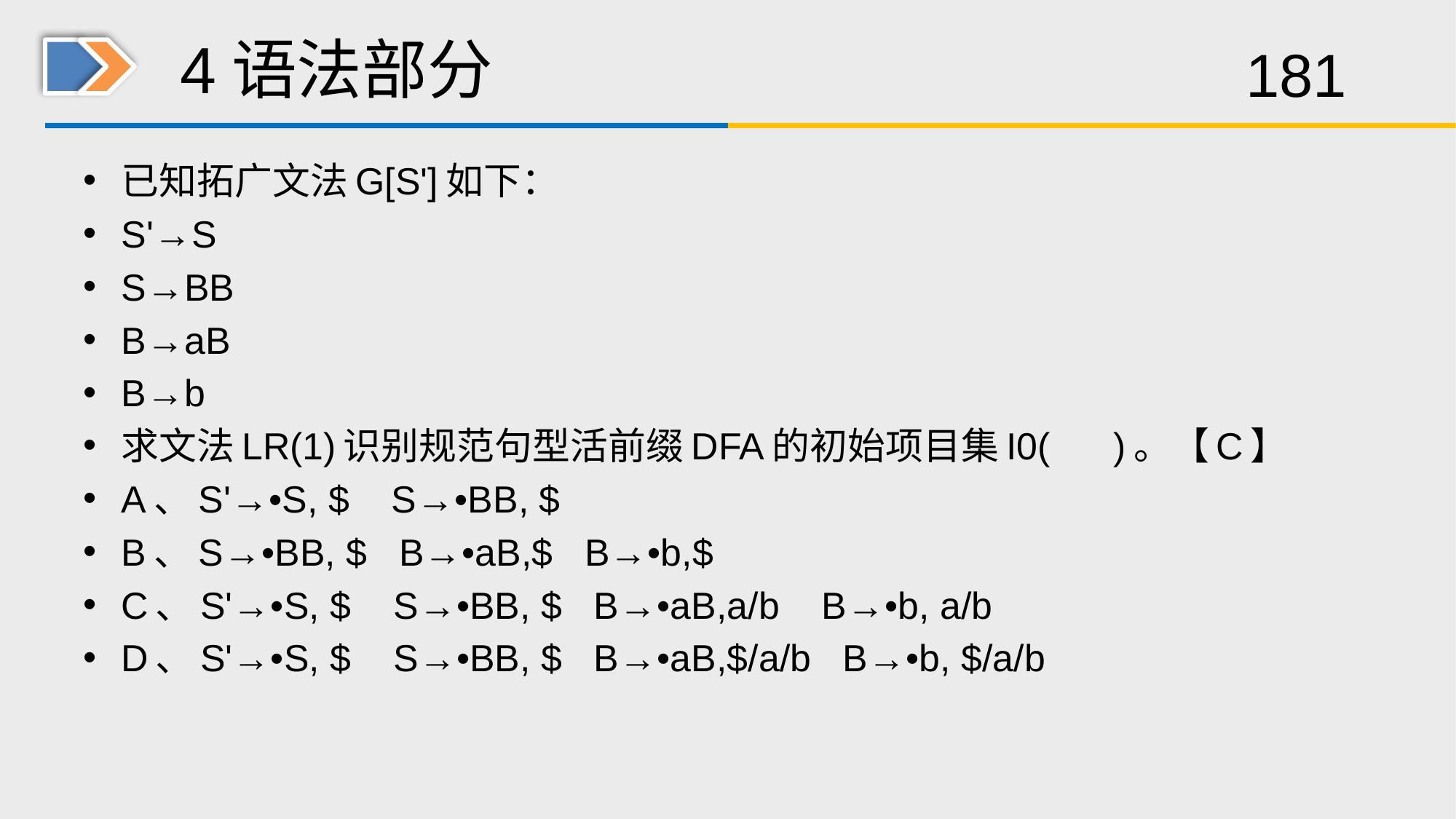

# 4语法部分
181
已知拓广文法G[S']如下：
S'→S
S→BB
B→aB
B→b
求文法LR(1)识别规范句型活前缀DFA的初始项目集I0(      )。【C】
A、S'→•S, $    S→•BB, $
B、S→•BB, $   B→•aB,$   B→•b,$
C、S'→•S, $    S→•BB, $   B→•aB,a/b    B→•b, a/b
D、S'→•S, $    S→•BB, $   B→•aB,$/a/b   B→•b, $/a/b